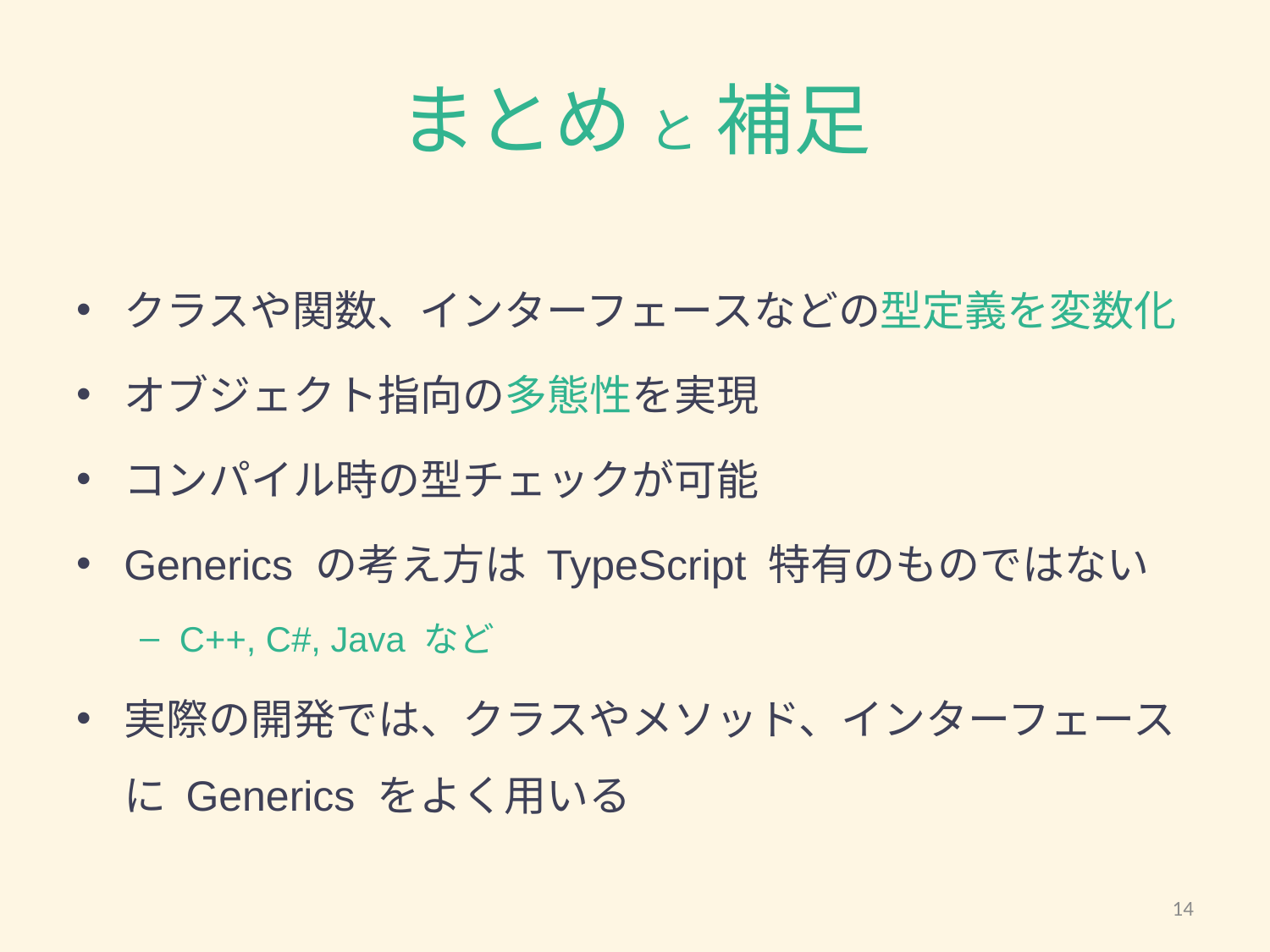

# まとめ と 補足
クラスや関数、インターフェースなどの型定義を変数化
オブジェクト指向の多態性を実現
コンパイル時の型チェックが可能
Generics の考え方は TypeScript 特有のものではない
C++, C#, Java など
実際の開発では、クラスやメソッド、インターフェースに Generics をよく用いる
14